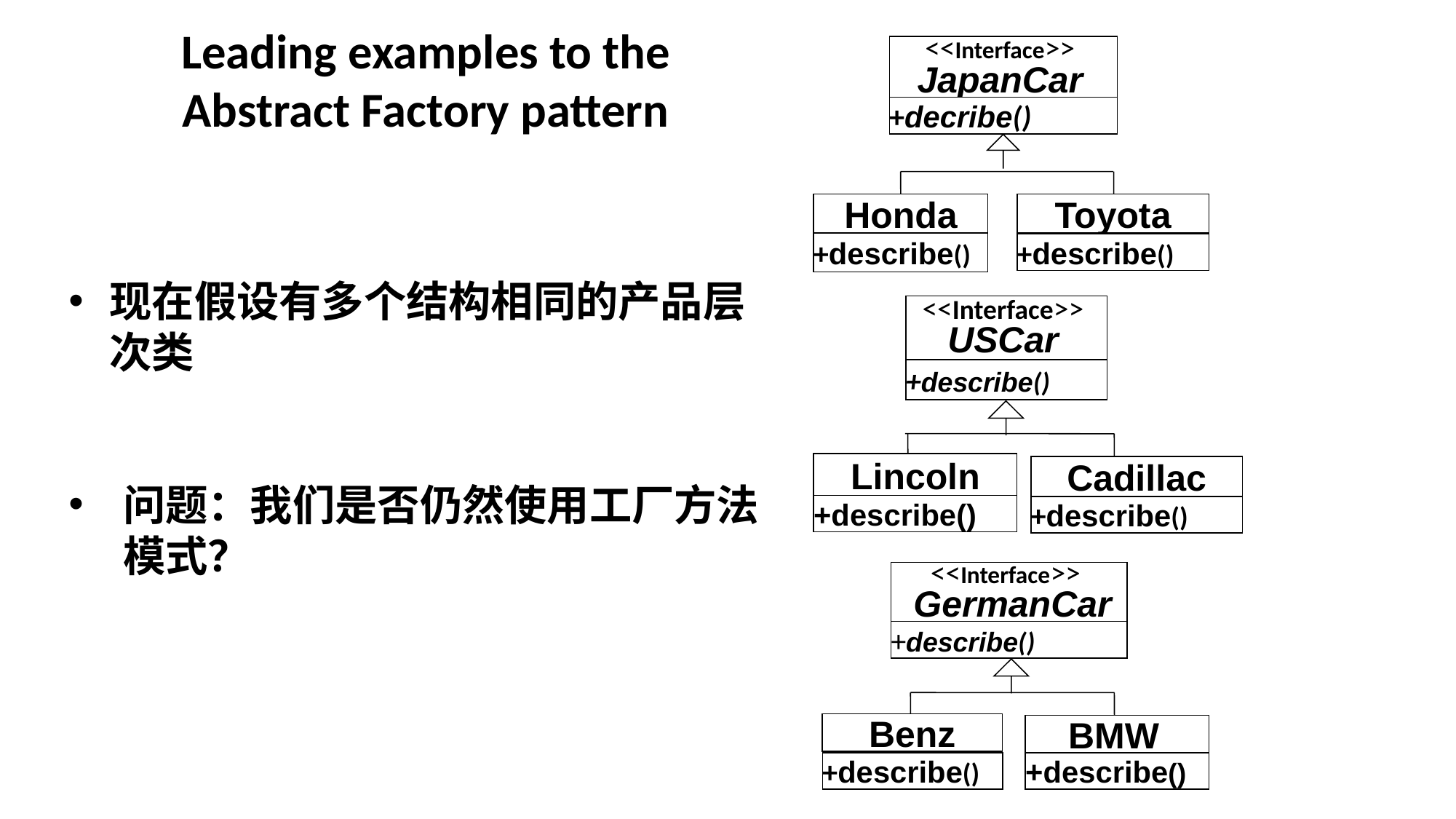

Leading examples to the Abstract Factory pattern
<<Interface>>
JapanCar
+decribe()

Honda
Toyota
+describe()
+describe()
现在假设有多个结构相同的产品层次类

问题：我们是否仍然使用工厂方法模式？
<<Interface>>
USCar
+describe()

Lincoln
Cadillac
+describe()
+describe()
<<Interface>>
 GermanCar
+describe()

Benz
BMW
+describe()
+describe()